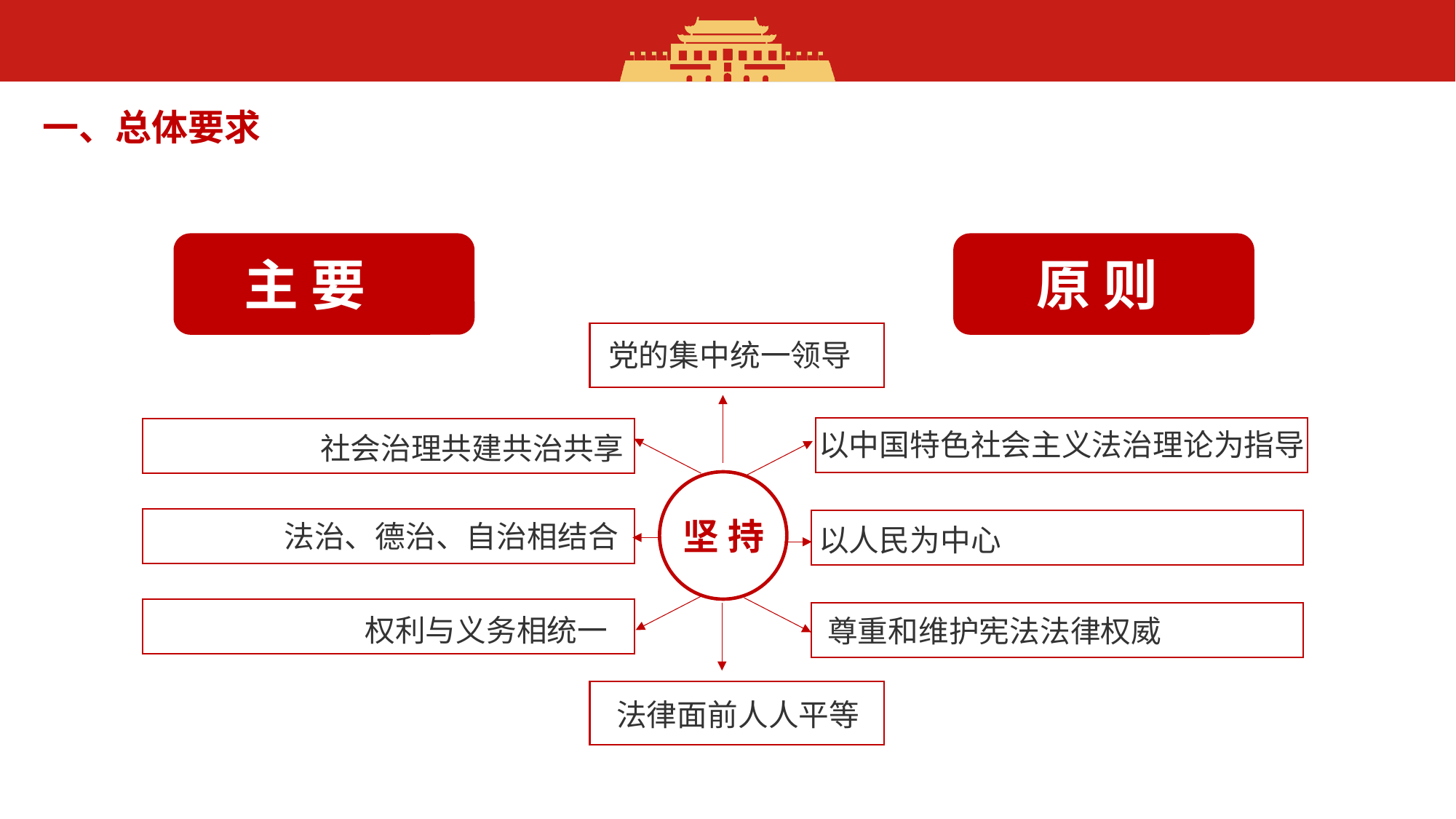

主 要

原 则

党的集中统一领导

坚 持

以中国特色社会主义法治理论为指导

社会治理共建共治共享

法治、德治、自治相结合

以人民为中心

权利与义务相统一

尊重和维护宪法法律权威

法律面前人人平等